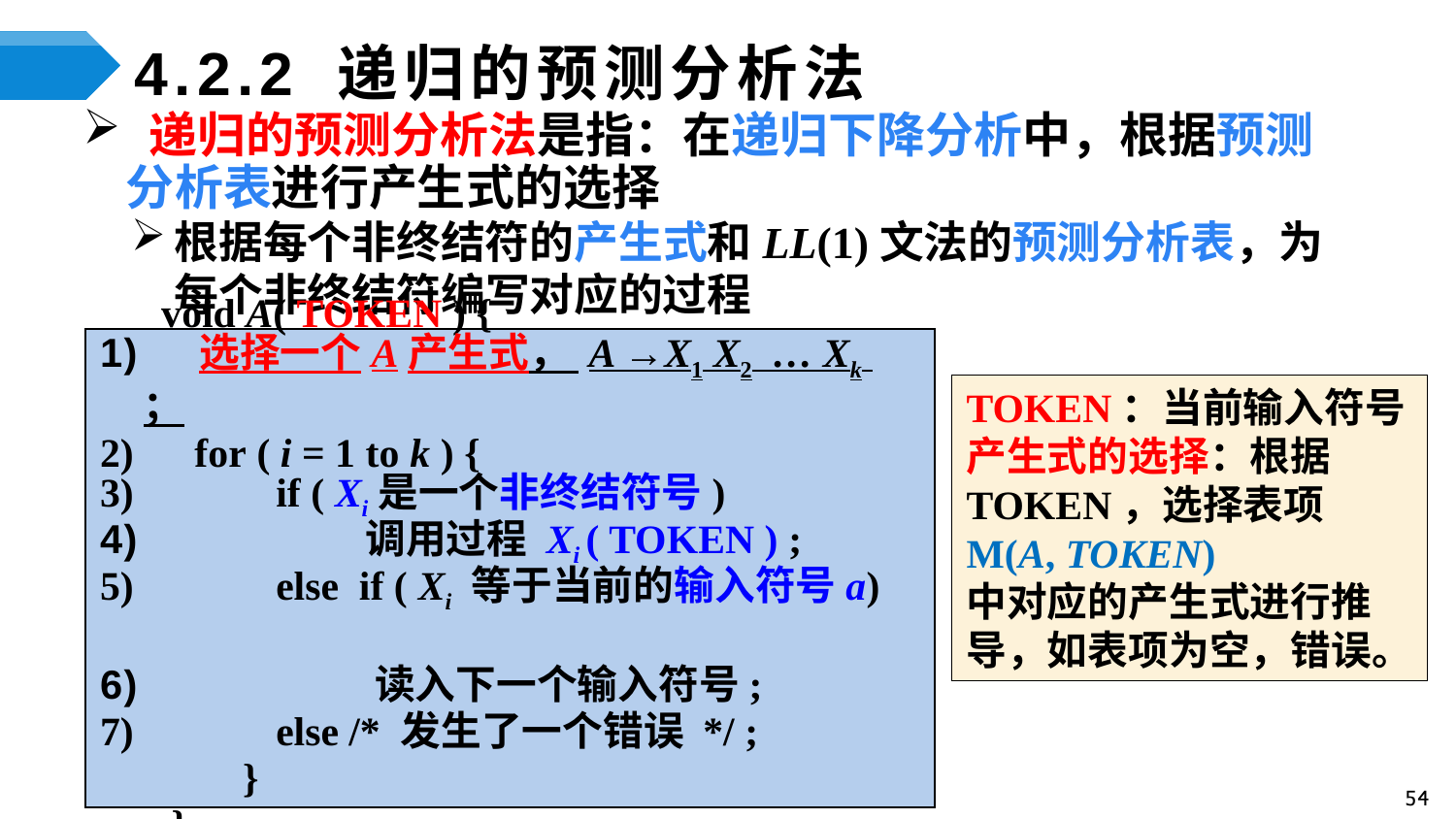

# 4.2.2 递归的预测分析法
 递归的预测分析法是指：在递归下降分析中，根据预测分析表进行产生式的选择
根据每个非终结符的产生式和LL(1)文法的预测分析表，为每个非终结符编写对应的过程
      void A( TOKEN ) {
     选择一个A产生式， A →X1 X2  … Xk  ；
     for ( i = 1 to k ) {
             if ( Xi是一个非终结符号)
                       调用过程 Xi ( TOKEN ) ;
             else  if ( Xi 等于当前的输入符号a)
                        读入下一个输入符号;
             else /* 发生了一个错误 */ ;
              }
       }
TOKEN：当前输入符号
产生式的选择：根据TOKEN，选择表项M(A, TOKEN)
中对应的产生式进行推导，如表项为空，错误。
54